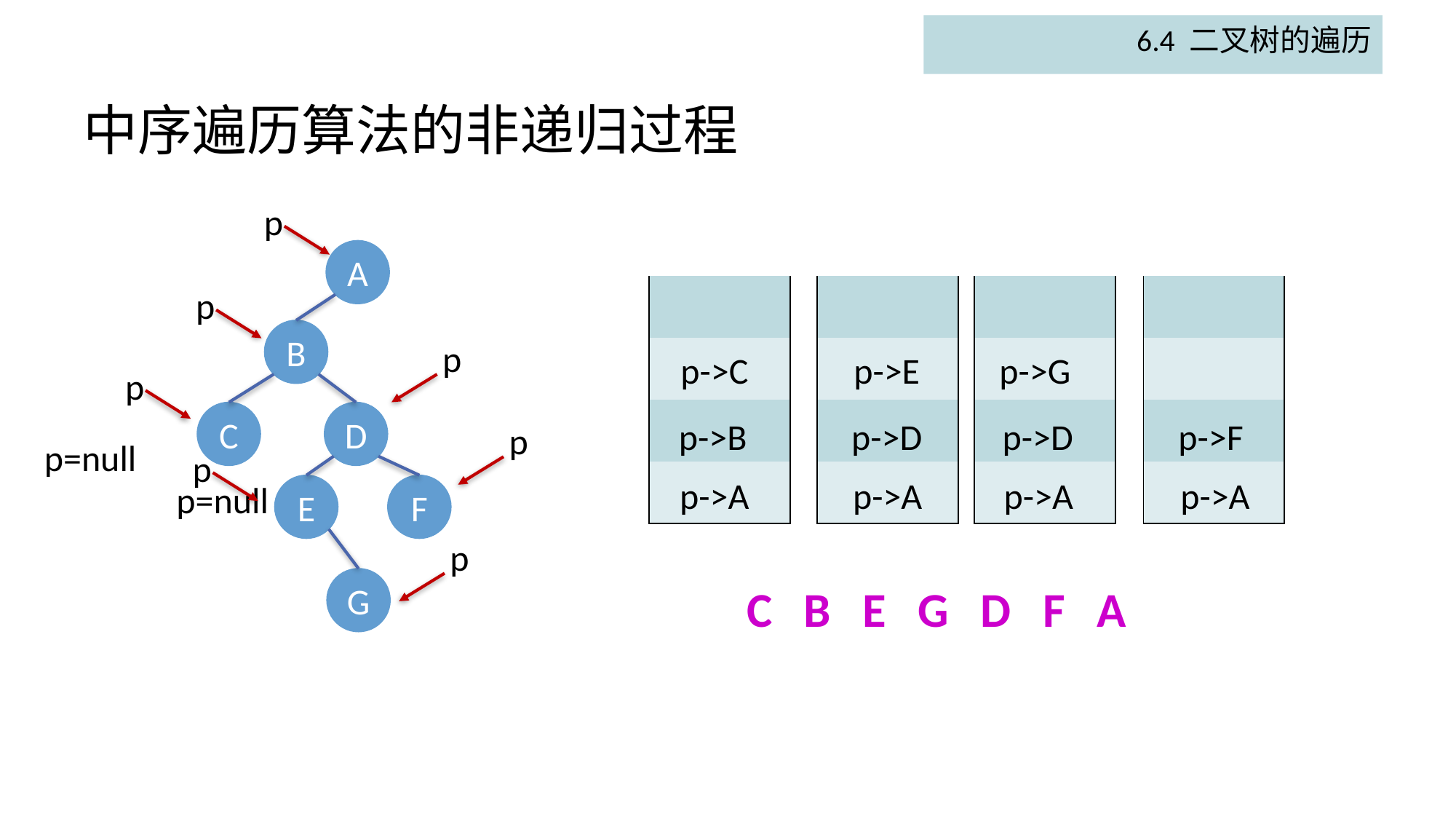

6.4 二叉树的遍历
# 中序遍历算法的非递归过程
p

A
B
C
D
E
F
G
|  |
| --- |
|  |
|  |
|  |
|  |
| --- |
|  |
|  |
|  |
|  |
| --- |
|  |
|  |
|  |
|  |
| --- |
|  |
|  |
|  |
p

p

p->C
p->E
p->G
p

p->B
p->D
p->D
p->F
p

p=null
p

p->A
p->A
p->A
p->A
p=null
p

C
B
E
G
D
F
A